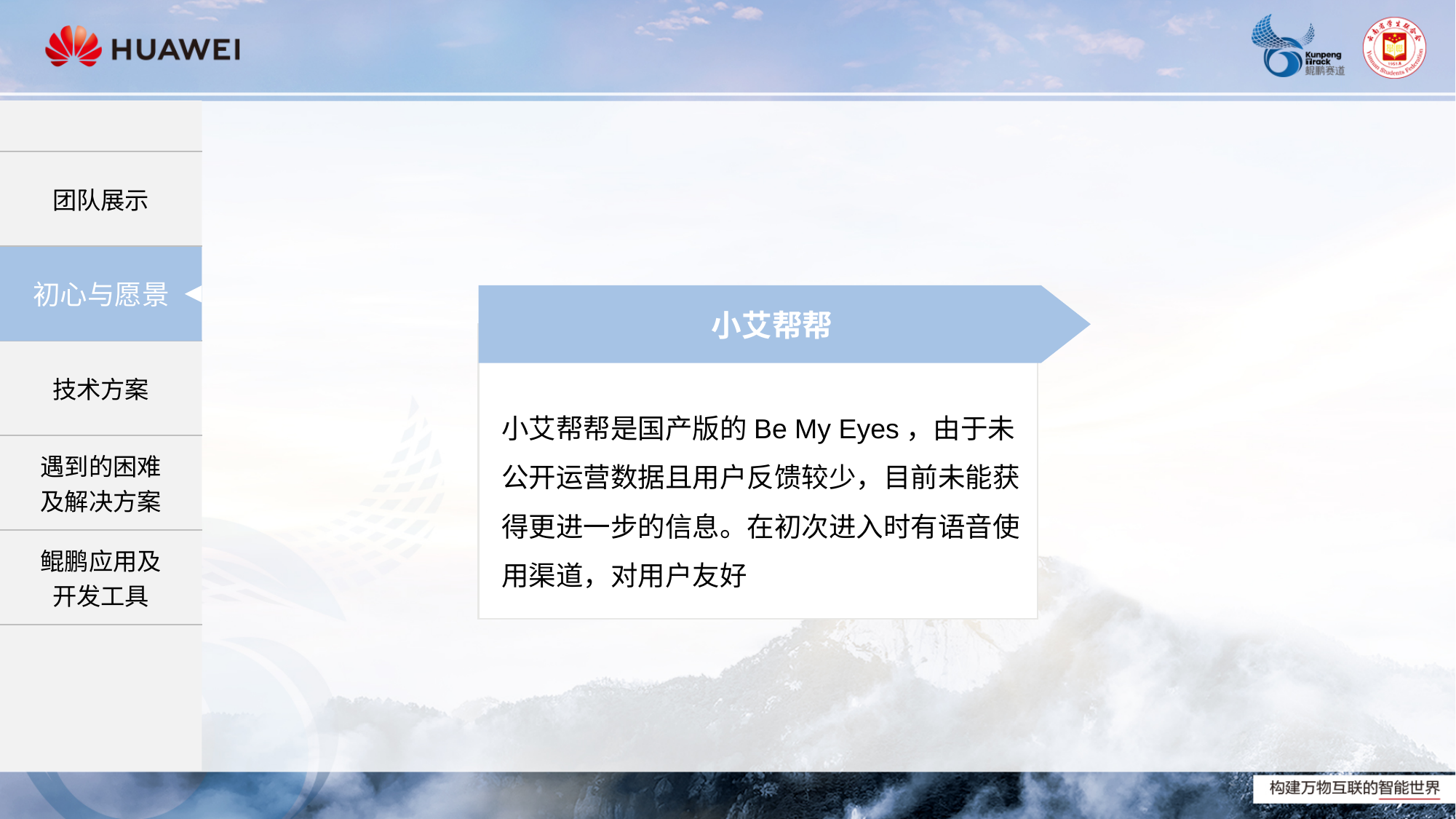

小艾帮帮

小艾帮帮是国产版的Be My Eyes，由于未公开运营数据且用户反馈较少，目前未能获得更进一步的信息。在初次进入时有语音使用渠道，对用户友好